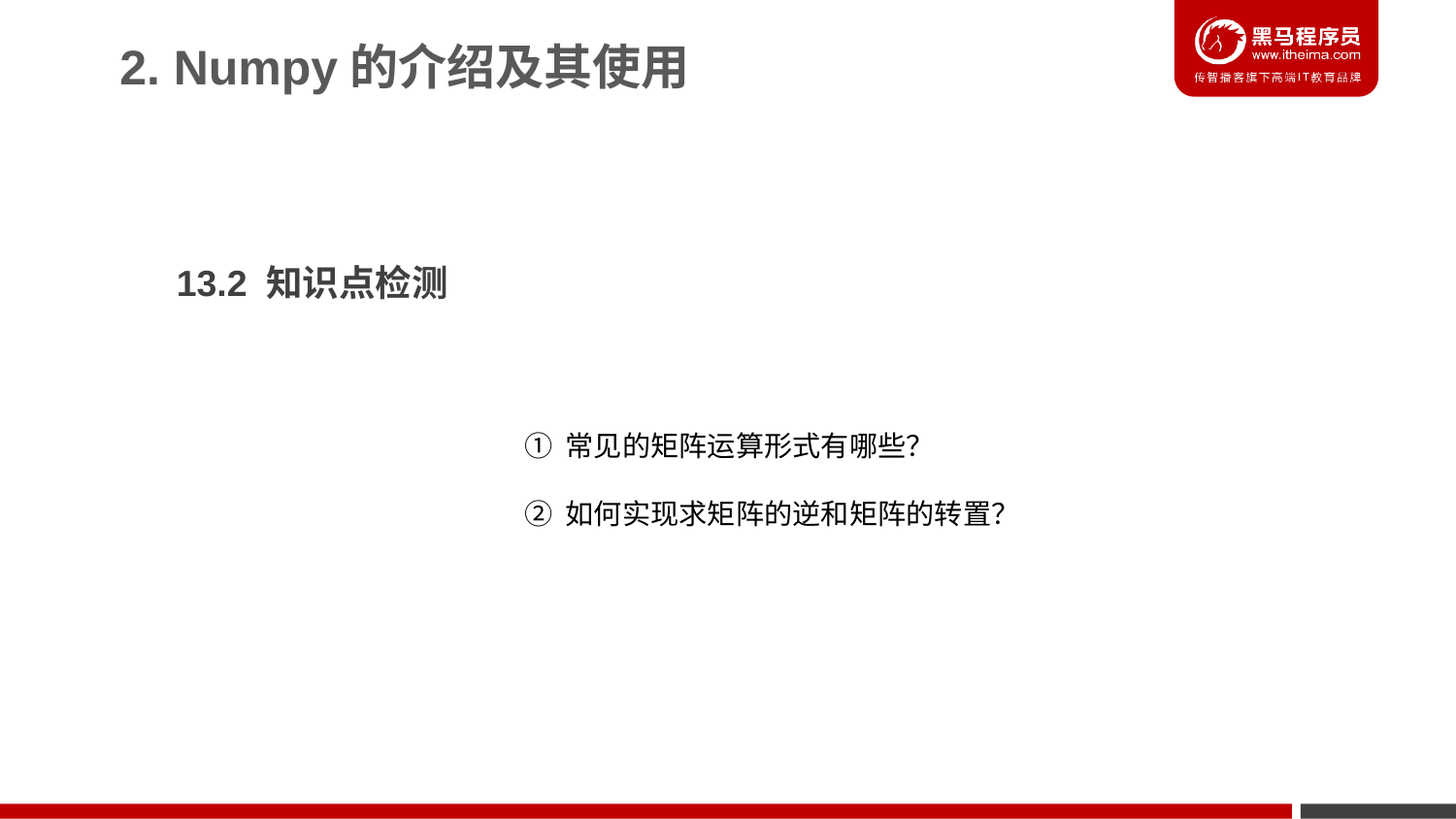

2. Numpy的介绍及其使用
13.2 知识点检测
① 常见的矩阵运算形式有哪些？

② 如何实现求矩阵的逆和矩阵的转置？